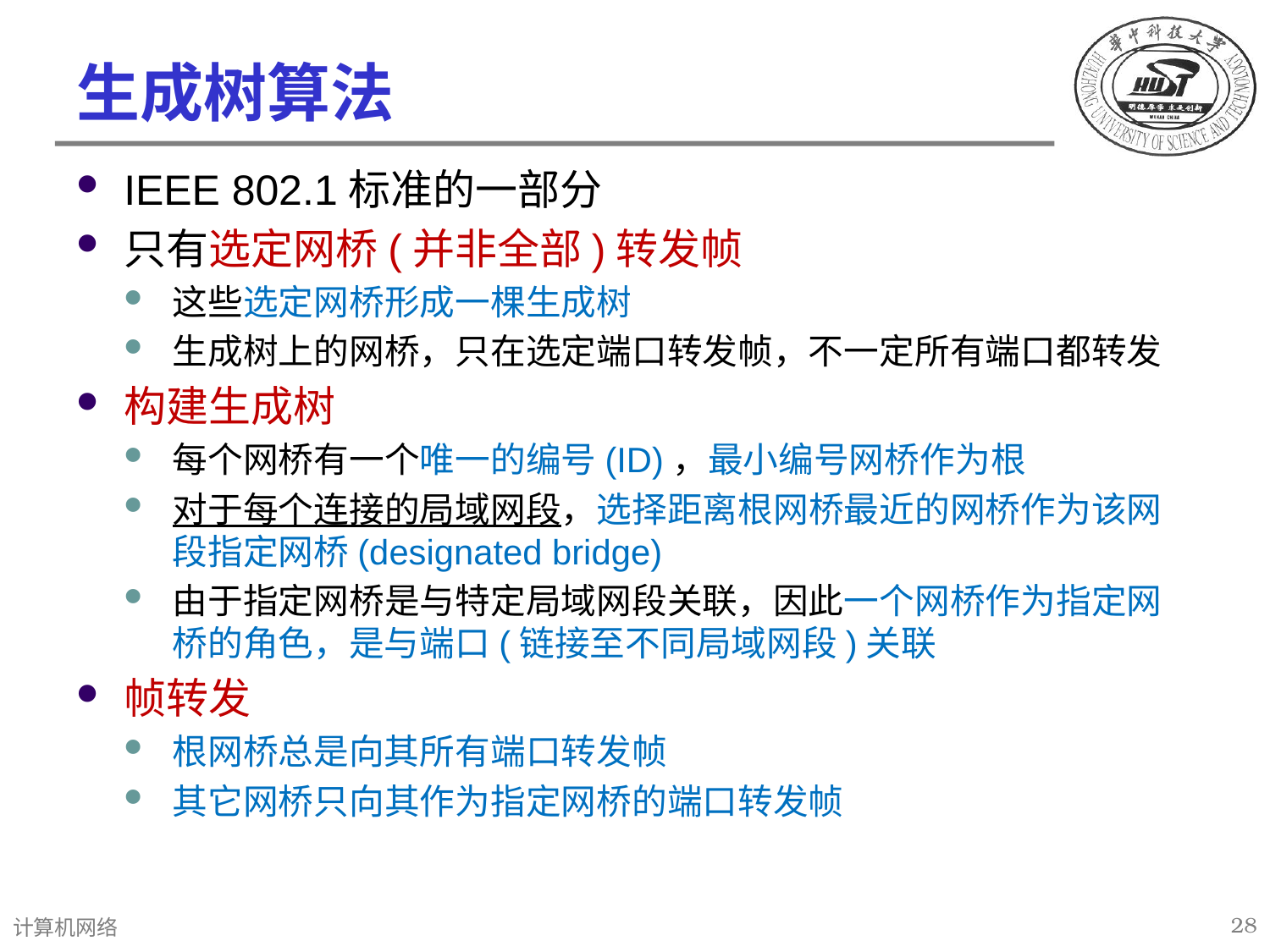

# 生成树算法
IEEE 802.1标准的一部分
只有选定网桥(并非全部)转发帧
这些选定网桥形成一棵生成树
生成树上的网桥，只在选定端口转发帧，不一定所有端口都转发
构建生成树
每个网桥有一个唯一的编号(ID)，最小编号网桥作为根
对于每个连接的局域网段，选择距离根网桥最近的网桥作为该网段指定网桥(designated bridge)
由于指定网桥是与特定局域网段关联，因此一个网桥作为指定网桥的角色，是与端口(链接至不同局域网段)关联
帧转发
根网桥总是向其所有端口转发帧
其它网桥只向其作为指定网桥的端口转发帧

28
计算机网络